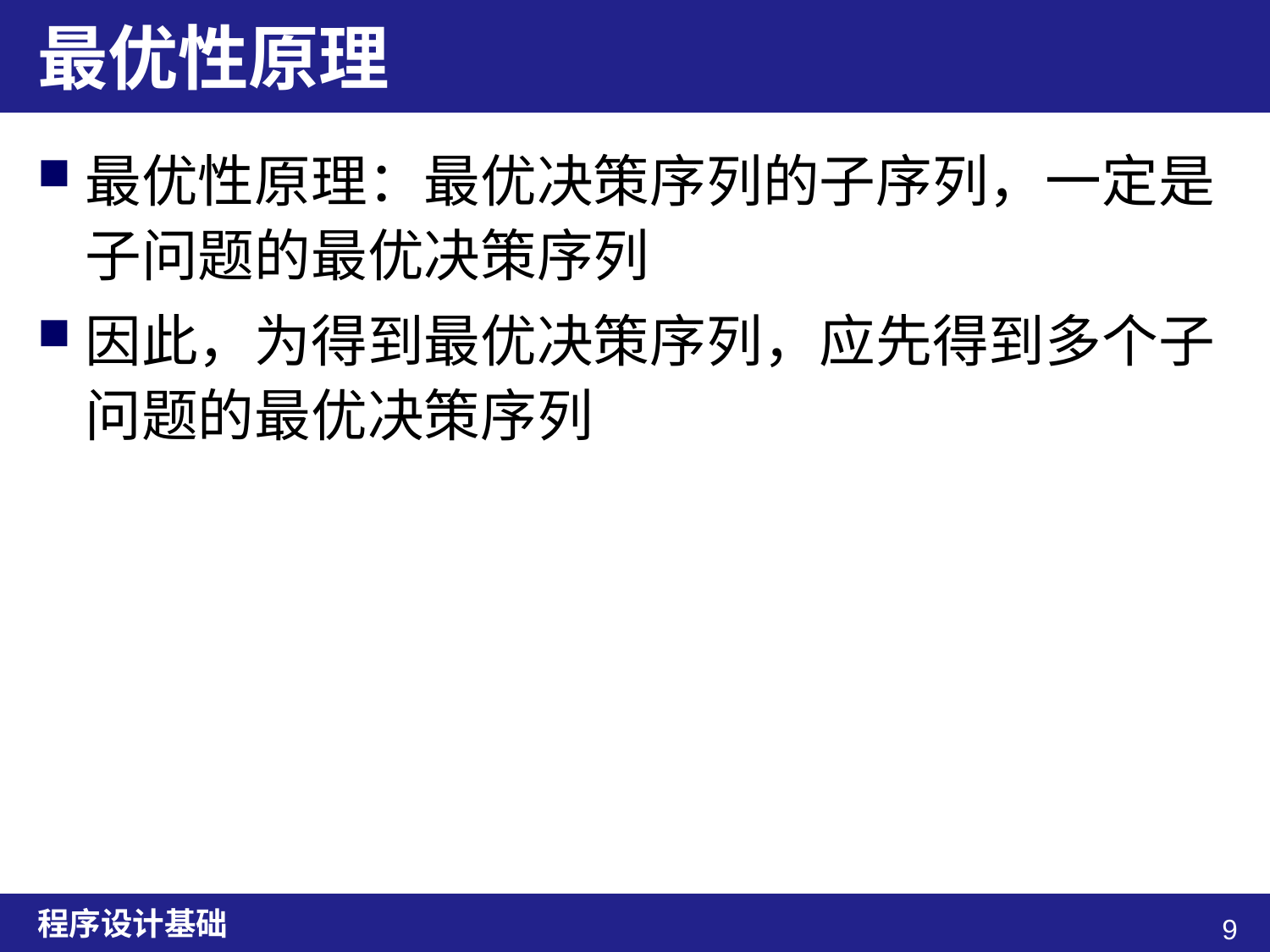

# 最优性原理
最优性原理：最优决策序列的子序列，一定是子问题的最优决策序列
因此，为得到最优决策序列，应先得到多个子问题的最优决策序列